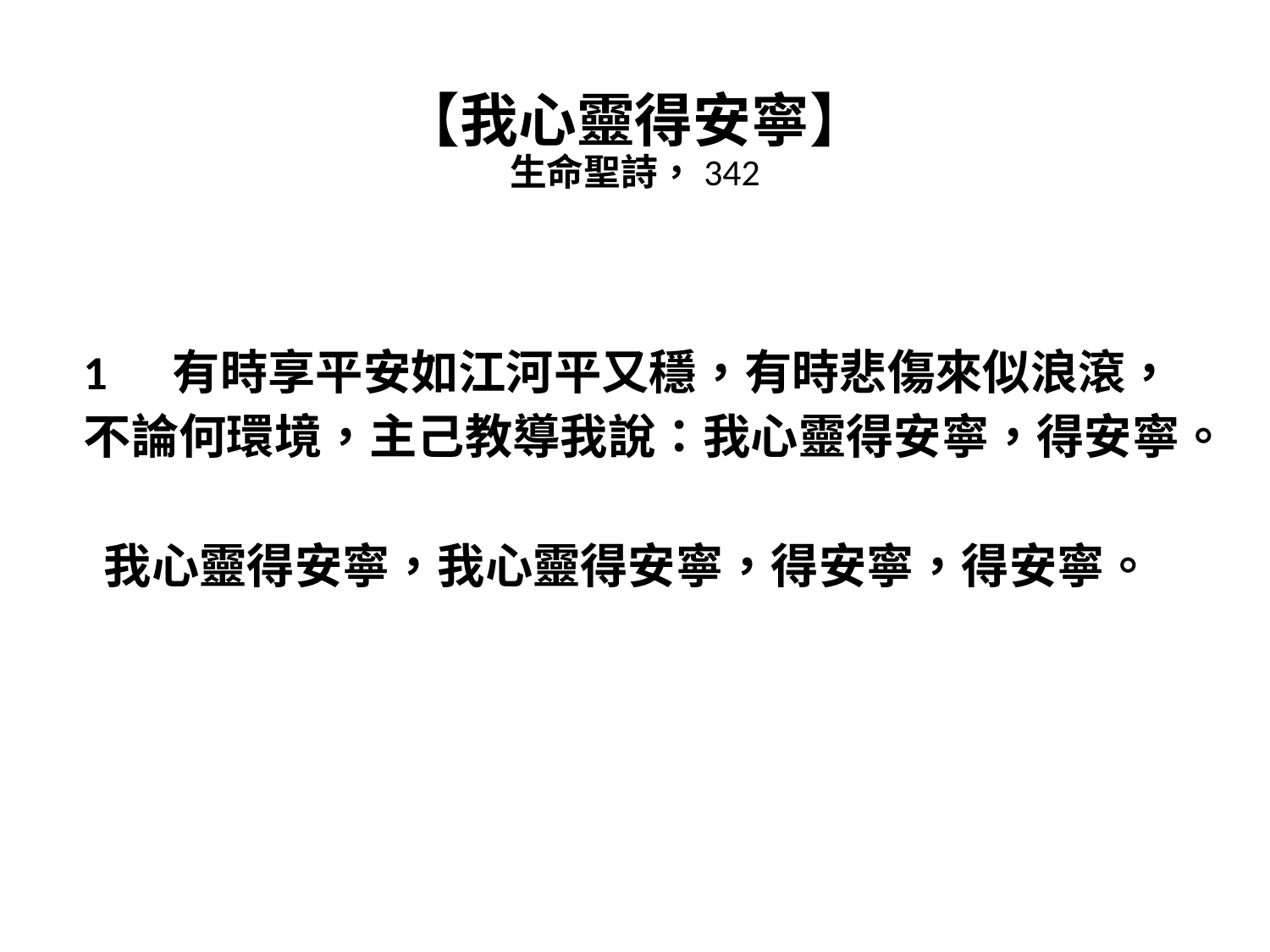

# 【我心靈得安寧】 生命聖詩，342
1     有時享平安如江河平又穩，有時悲傷來似浪滾，
    不論何環境，主己教導我說：我心靈得安寧，得安寧。

我心靈得安寧，我心靈得安寧，得安寧，得安寧。